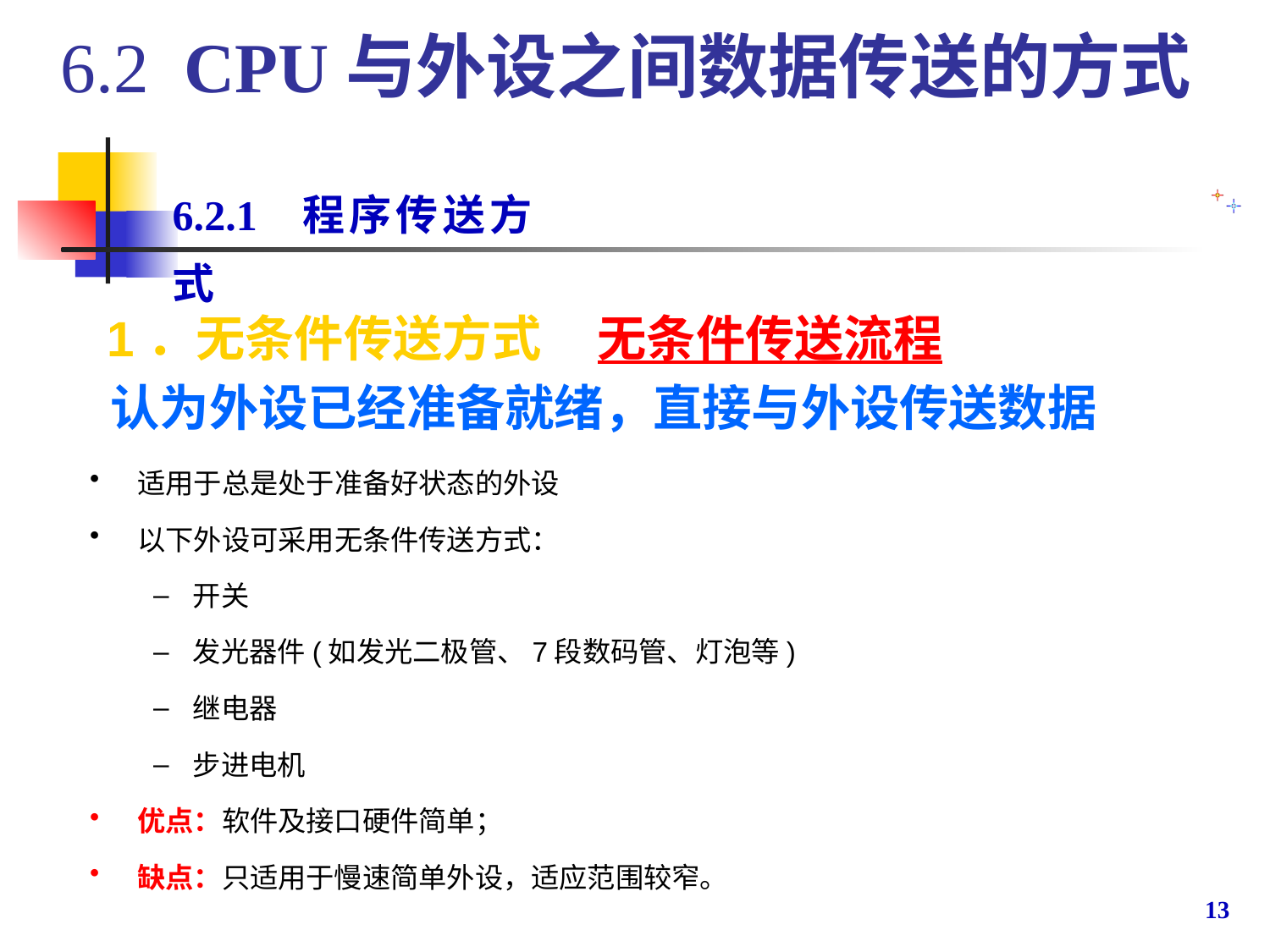

6.2  CPU与外设之间数据传送的方式
6.2.1  程序传送方式
1．无条件传送方式     无条件传送流程
认为外设已经准备就绪，直接与外设传送数据
适用于总是处于准备好状态的外设
以下外设可采用无条件传送方式：
开关
发光器件(如发光二极管、7段数码管、灯泡等)
继电器
步进电机
优点：软件及接口硬件简单；
缺点：只适用于慢速简单外设，适应范围较窄。
13